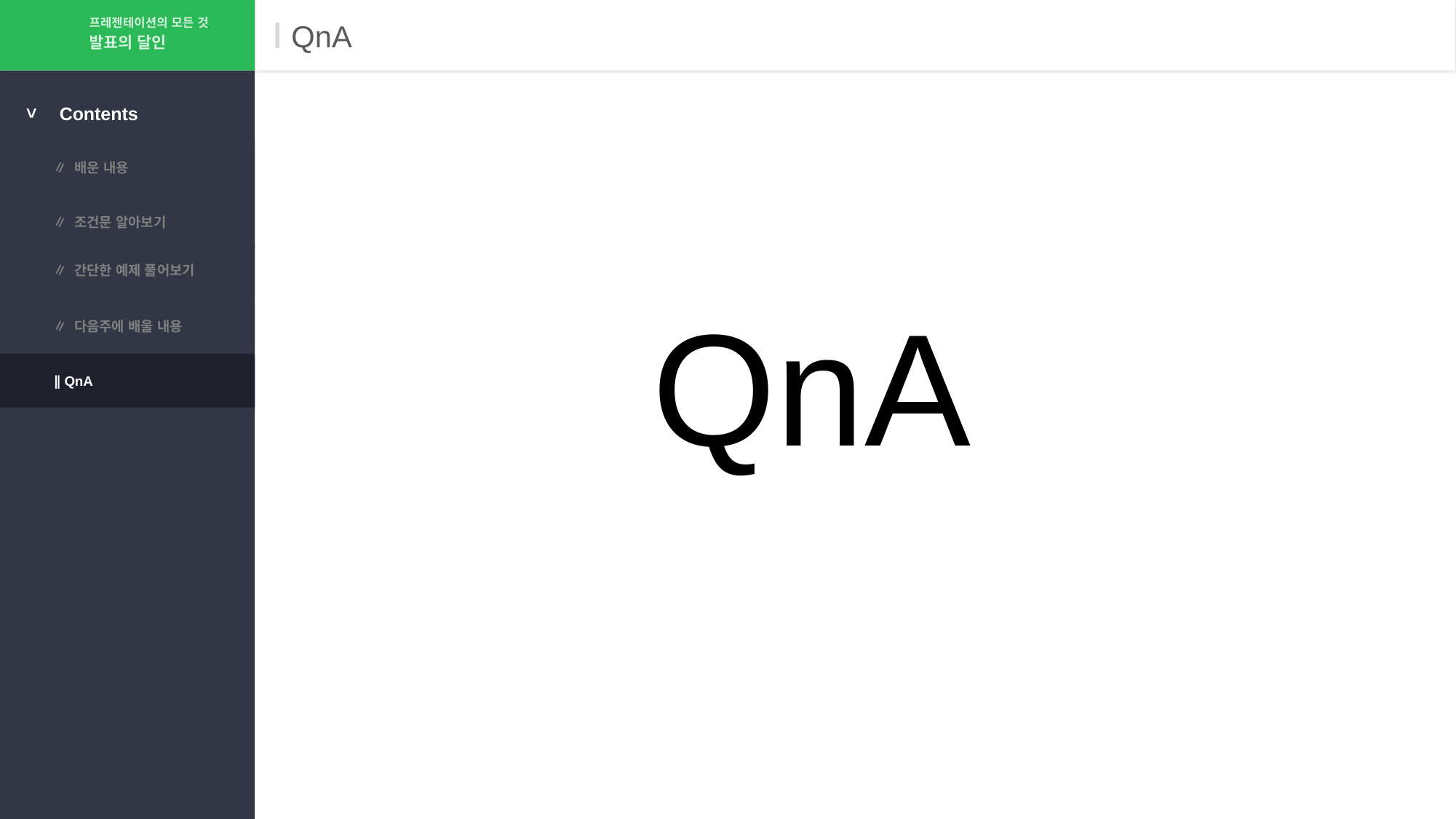

프레젠테이션의 모든 것
# QnA
발표의 달인
>
Contents
∥ 배운 내용
∥ 조건문 알아보기
∥ 간단한 예제 풀어보기
QnA
∥ 다음주에 배울 내용
∥ QnA
∥ Q&A